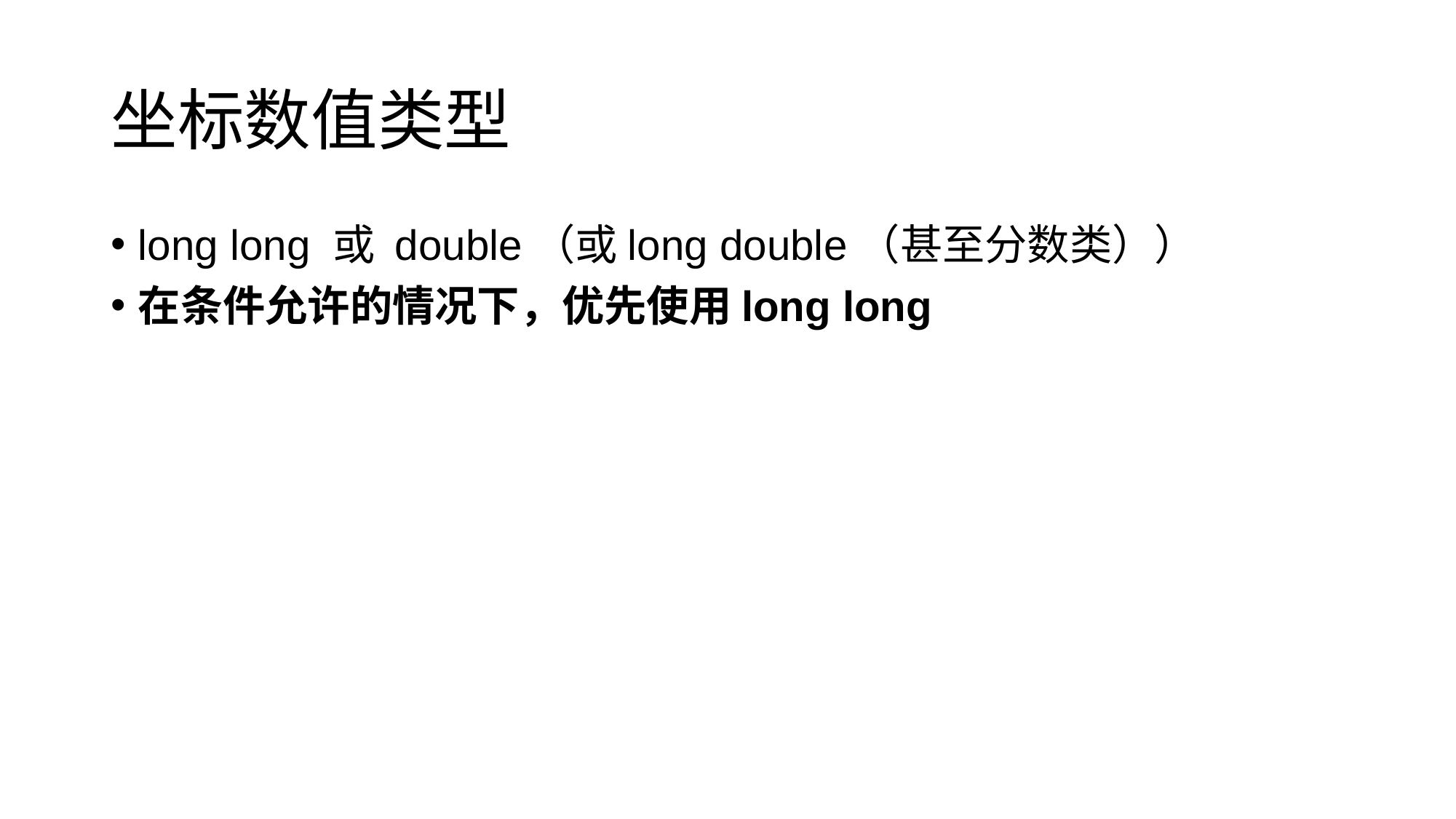

# 坐标数值类型
long long 或 double（或long double（甚至分数类））
在条件允许的情况下，优先使用long long